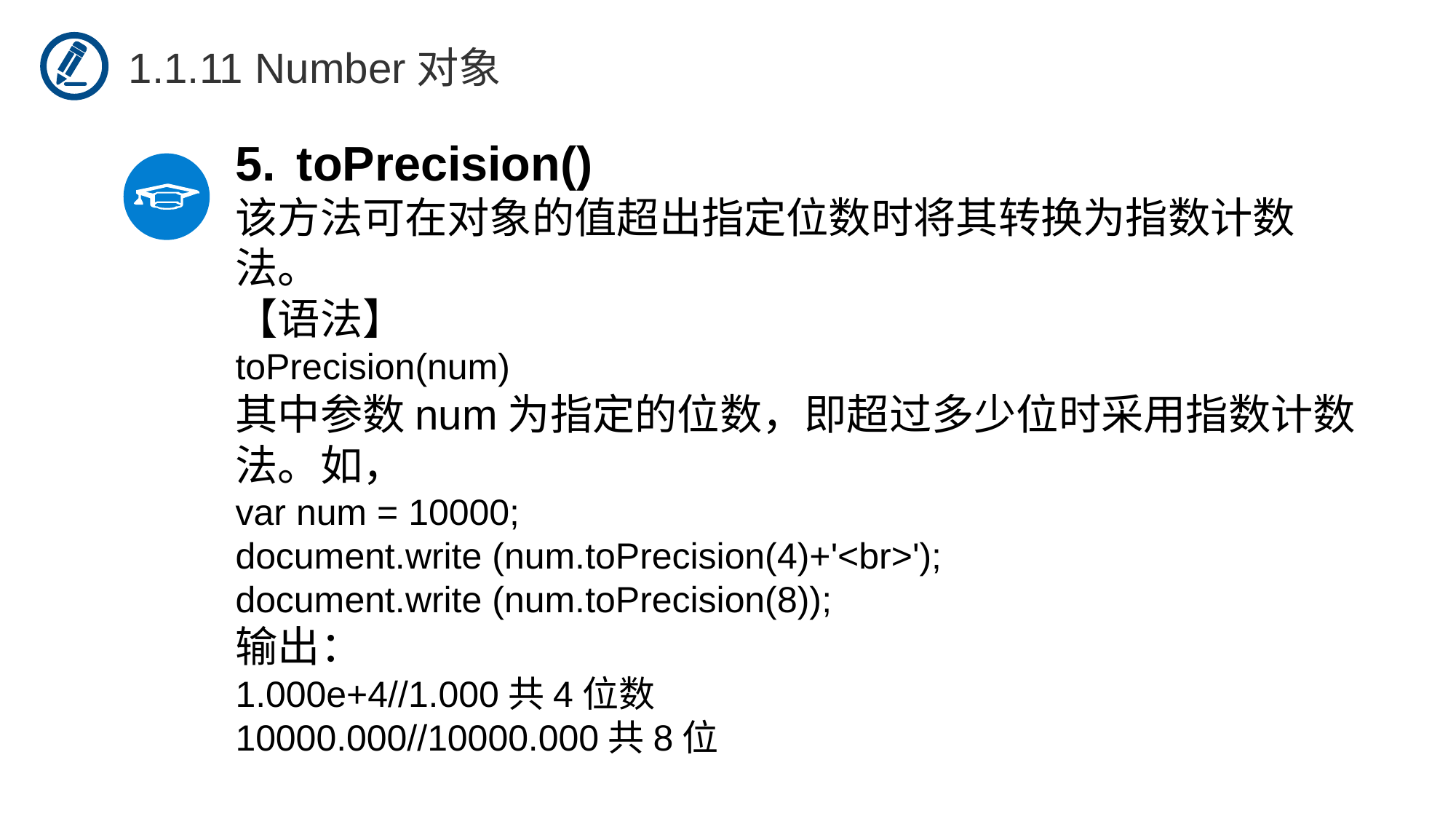

1.1.11 Number对象
toPrecision()
该方法可在对象的值超出指定位数时将其转换为指数计数法。
【语法】
toPrecision(num)
其中参数num为指定的位数，即超过多少位时采用指数计数法。如，
var num = 10000;
document.write (num.toPrecision(4)+'<br>');
document.write (num.toPrecision(8));
输出：
1.000e+4//1.000共4位数
10000.000//10000.000共8位